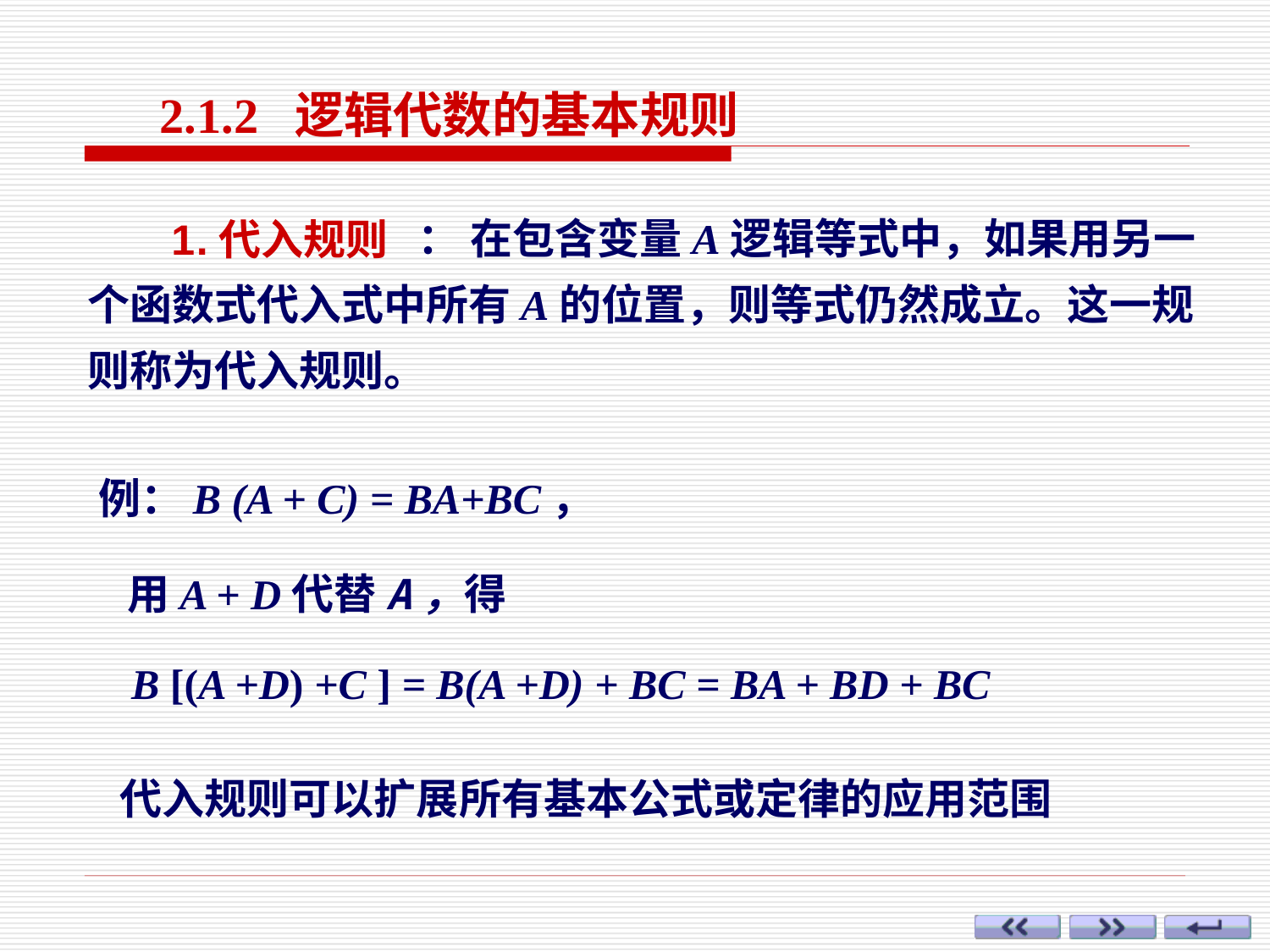

2.1.2  逻辑代数的基本规则
代入规则
		       ： 在包含变量A逻辑等式中，如果用另一个函数式代入式中所有A的位置，则等式仍然成立。这一规则称为代入规则。
例：B (A + C) = BA+BC，
用A + D代替A，得
B [(A +D) +C ] = B(A +D) + BC = BA + BD + BC
代入规则可以扩展所有基本公式或定律的应用范围